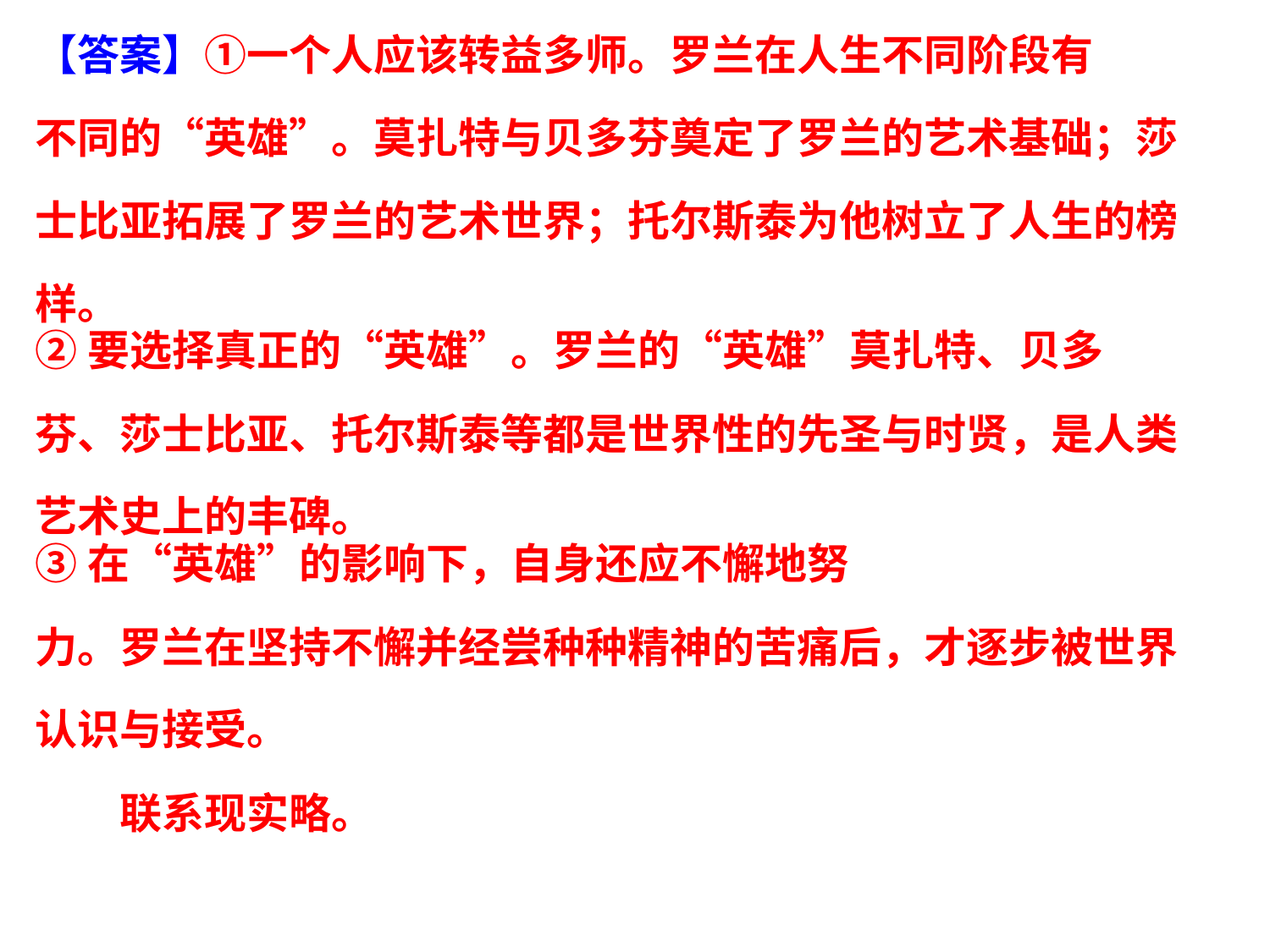

【答案】①一个人应该转益多师。罗兰在人生不同阶段有

不同的“英雄”。莫扎特与贝多芬奠定了罗兰的艺术基础；莎

士比亚拓展了罗兰的艺术世界；托尔斯泰为他树立了人生的榜

样。
②要选择真正的“英雄”。罗兰的“英雄”莫扎特、贝多

芬、莎士比亚、托尔斯泰等都是世界性的先圣与时贤，是人类

艺术史上的丰碑。
③在“英雄”的影响下，自身还应不懈地努

力。罗兰在坚持不懈并经尝种种精神的苦痛后，才逐步被世界

认识与接受。

	联系现实略。